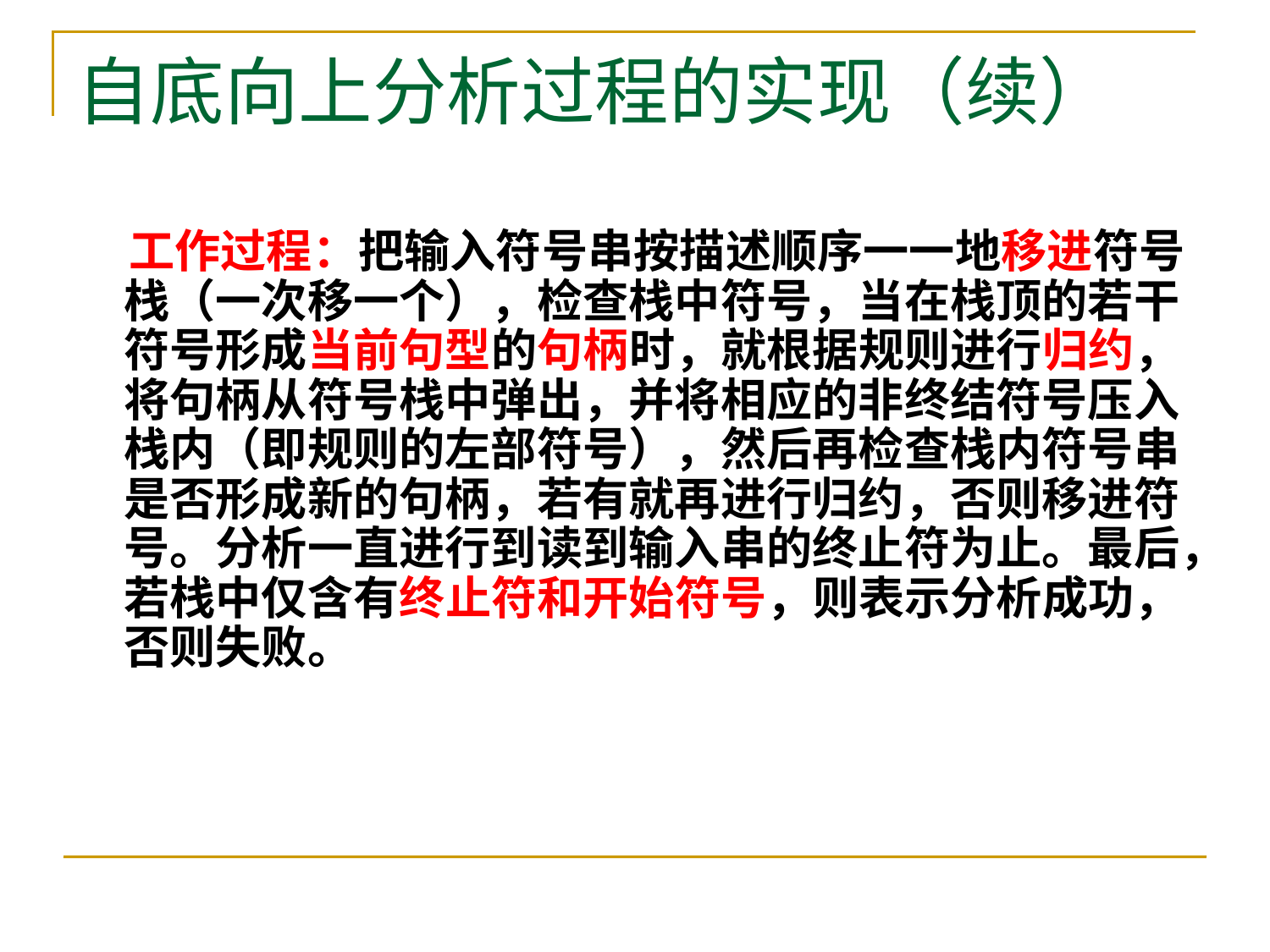

# 自底向上分析过程的实现（续）
    工作过程：把输入符号串按描述顺序一一地移进符号栈（一次移一个），检查栈中符号，当在栈顶的若干符号形成当前句型的句柄时，就根据规则进行归约，将句柄从符号栈中弹出，并将相应的非终结符号压入栈内（即规则的左部符号），然后再检查栈内符号串是否形成新的句柄，若有就再进行归约，否则移进符号。分析一直进行到读到输入串的终止符为止。最后，若栈中仅含有终止符和开始符号，则表示分析成功，否则失败。
13